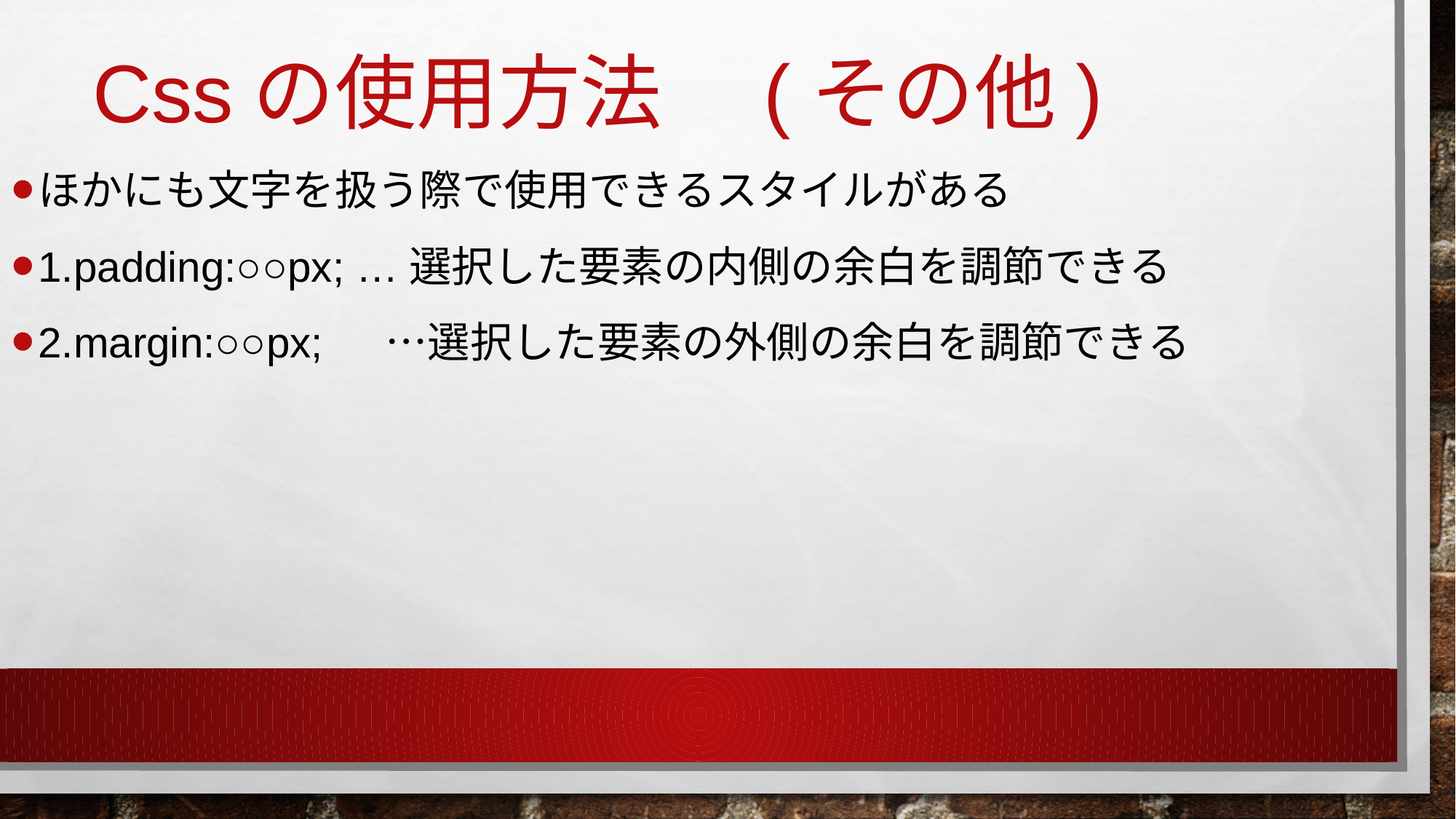

# Cssの使用方法　(その他)
ほかにも文字を扱う際で使用できるスタイルがある
1.padding:○○px; …選択した要素の内側の余白を調節できる
2.margin:○○px;　 …選択した要素の外側の余白を調節できる